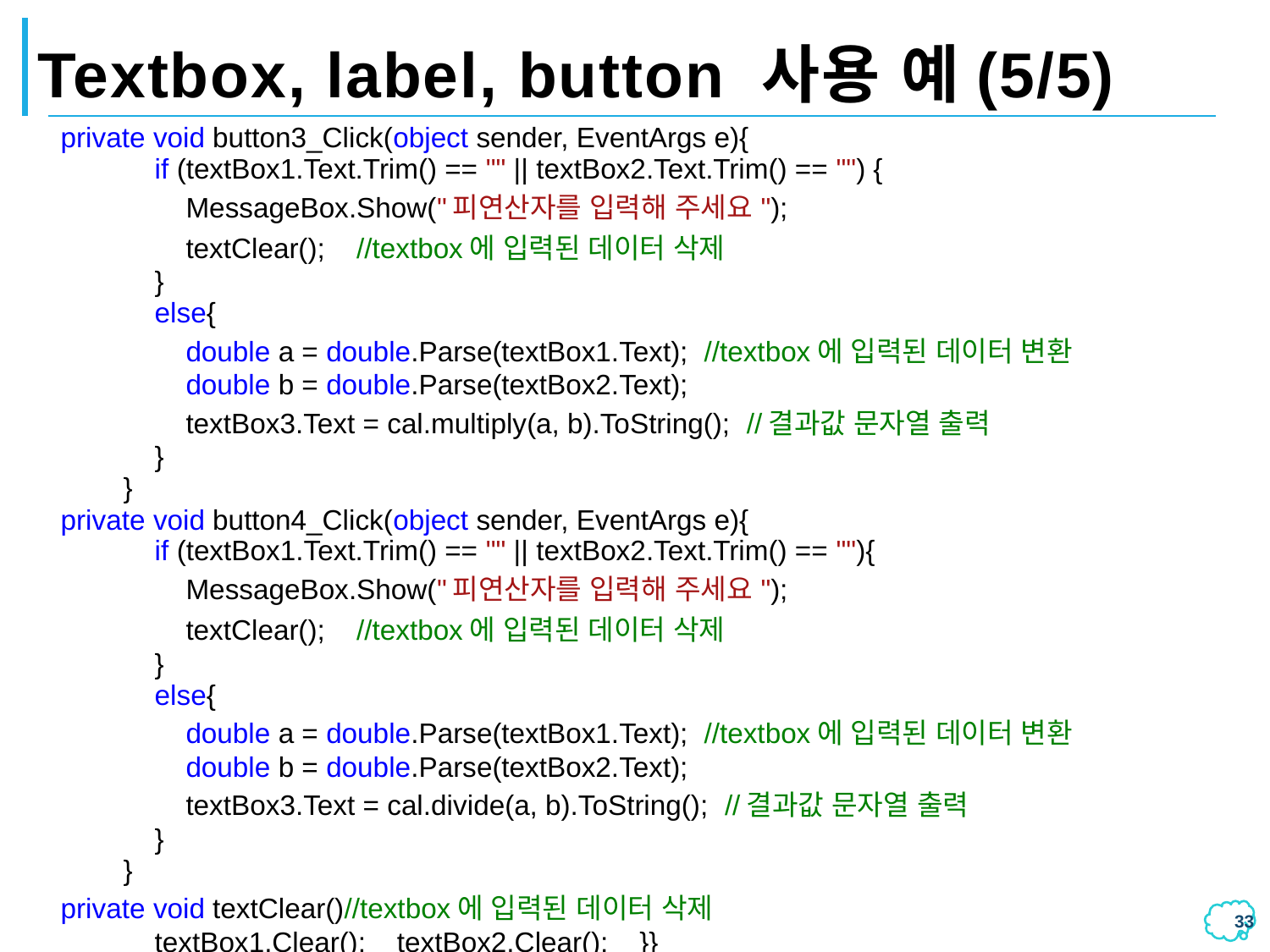

# Textbox, label, button 사용 예(5/5)
| private void button3\_Click(object sender, EventArgs e){ if (textBox1.Text.Trim() == "" || textBox2.Text.Trim() == "") { MessageBox.Show("피연산자를 입력해 주세요"); textClear(); //textbox에 입력된 데이터 삭제 } else{ double a = double.Parse(textBox1.Text); //textbox에 입력된 데이터 변환 double b = double.Parse(textBox2.Text); textBox3.Text = cal.multiply(a, b).ToString(); //결과값 문자열 출력 } } private void button4\_Click(object sender, EventArgs e){ if (textBox1.Text.Trim() == "" || textBox2.Text.Trim() == ""){ MessageBox.Show("피연산자를 입력해 주세요"); textClear(); //textbox에 입력된 데이터 삭제 } else{ double a = double.Parse(textBox1.Text); //textbox에 입력된 데이터 변환 double b = double.Parse(textBox2.Text); textBox3.Text = cal.divide(a, b).ToString(); //결과값 문자열 출력 } } private void textClear()//textbox에 입력된 데이터 삭제 textBox1.Clear(); textBox2.Clear(); }} |
| --- |

33